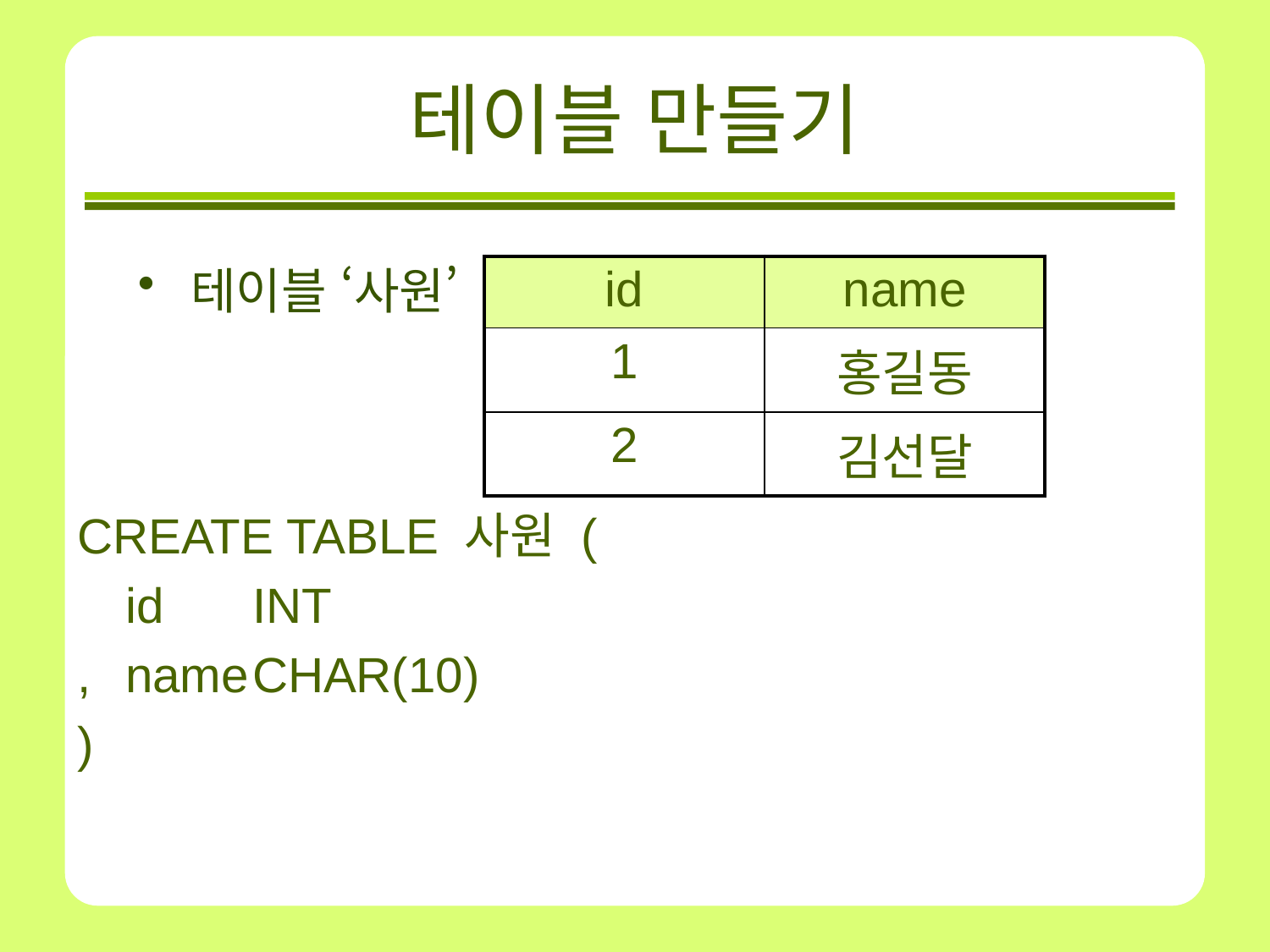

# 테이블 만들기

CREATE TABLE 사원 (
	id	INT
,	name	CHAR(10)
)

 테이블 ‘사원’
| id | name |
| --- | --- |
| 1 | 홍길동 |
| 2 | 김선달 |